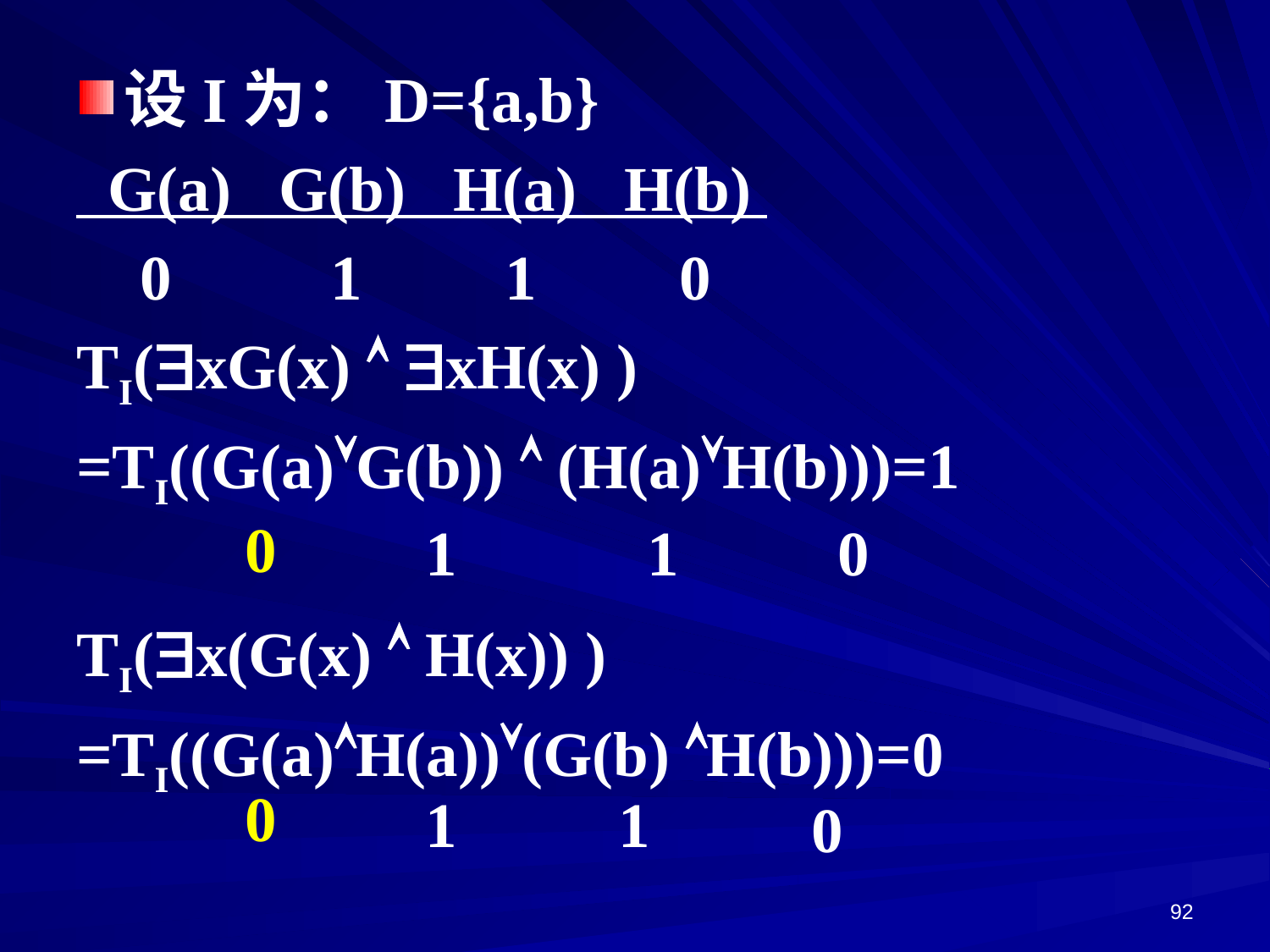

设I为：D={a,b}
  G(a)   G(b)   H(a)   H(b)
    0          1         1         0
TI(∃xG(x) ∧ ∃xH(x) )
=TI((G(a)∨G(b)) ∧ (H(a)∨H(b)))=1

TI(∃x(G(x) ∧ H(x)) )
=TI((G(a)∧H(a))∨(G(b) ∧H(b)))=0
0
1
1
0
0
1
1
0
92